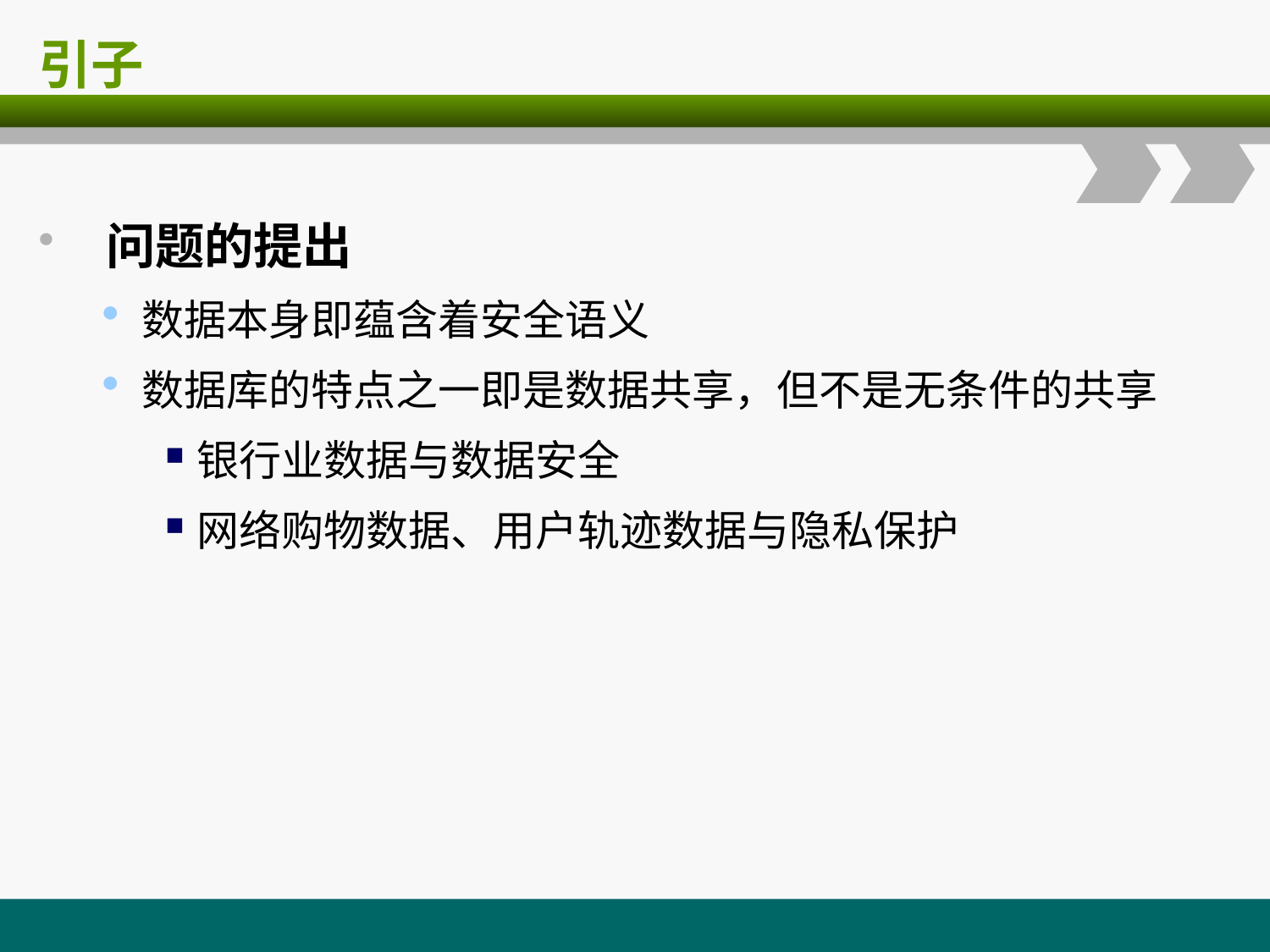

# 引子
 问题的提出
数据本身即蕴含着安全语义
数据库的特点之一即是数据共享，但不是无条件的共享
银行业数据与数据安全
网络购物数据、用户轨迹数据与隐私保护